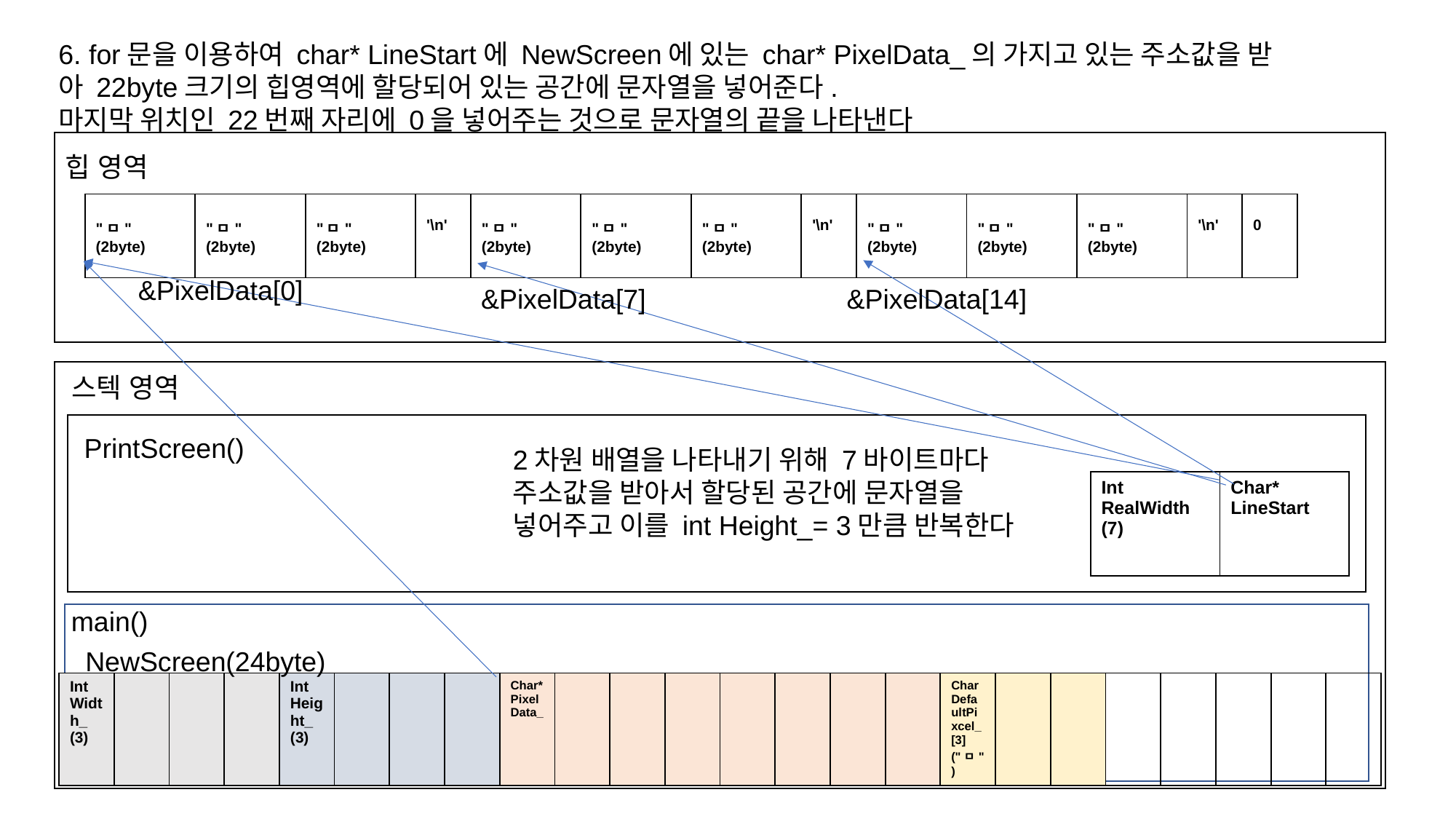

6. for문을 이용하여 char* LineStart에 NewScreen에 있는 char* PixelData_의 가지고 있는 주소값을 받아 22byte크기의 힙영역에 할당되어 있는 공간에 문자열을 넣어준다.
마지막 위치인 22번째 자리에 0을 넣어주는 것으로 문자열의 끝을 나타낸다

힙 영역
| "ㅁ" (2byte) | "ㅁ" (2byte) | "ㅁ" (2byte) | '\n' | "ㅁ" (2byte) | "ㅁ" (2byte) | "ㅁ" (2byte) | '\n' | "ㅁ" (2byte) | "ㅁ" (2byte) | "ㅁ" (2byte) | '\n' | 0 |
| --- | --- | --- | --- | --- | --- | --- | --- | --- | --- | --- | --- | --- |
&PixelData[0]
&PixelData[7]
&PixelData[14]

스텍 영역

PrintScreen()
2차원 배열을 나타내기 위해 7바이트마다 주소값을 받아서 할당된 공간에 문자열을 넣어주고 이를 int Height_= 3만큼 반복한다
| Int RealWidth (7) | Char\*  LineStart |
| --- | --- |
main()

NewScreen(24byte)

| Int Width\_ (3) |  |  |  | Int Height\_ (3) |  |  |  | Char\* PixelData\_ |  |  |  |  |  |  |  | Char DefaultPixcel\_ [3] ("ㅁ") |  |  |  |  |  |  |  |
| --- | --- | --- | --- | --- | --- | --- | --- | --- | --- | --- | --- | --- | --- | --- | --- | --- | --- | --- | --- | --- | --- | --- | --- |